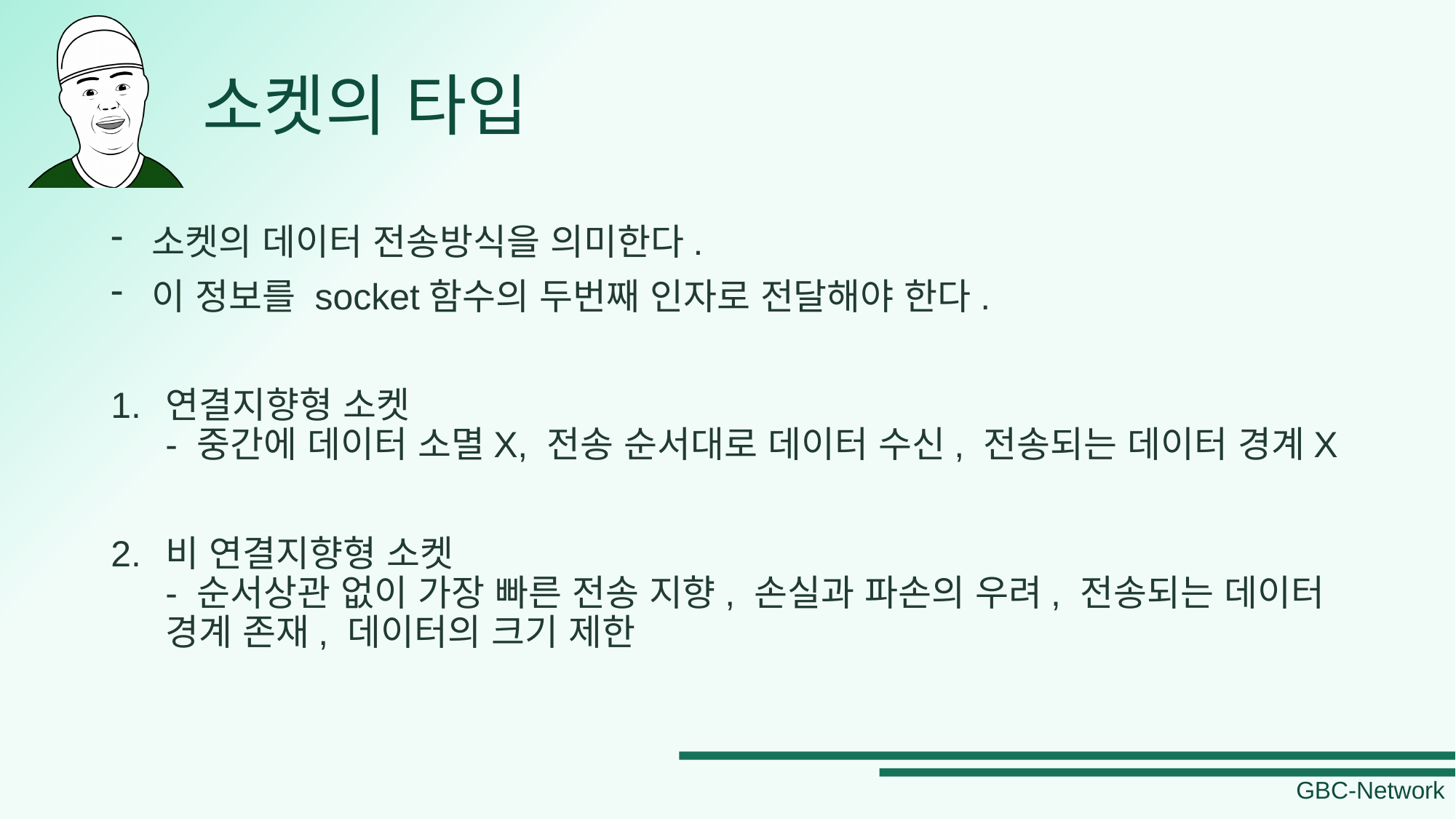

# 소켓의 타입
소켓의 데이터 전송방식을 의미한다.
이 정보를 socket함수의 두번째 인자로 전달해야 한다.

연결지향형 소켓
- 중간에 데이터 소멸X, 전송 순서대로 데이터 수신, 전송되는 데이터 경계X

비 연결지향형 소켓
- 순서상관 없이 가장 빠른 전송 지향, 손실과 파손의 우려, 전송되는 데이터 경계 존재, 데이터의 크기 제한